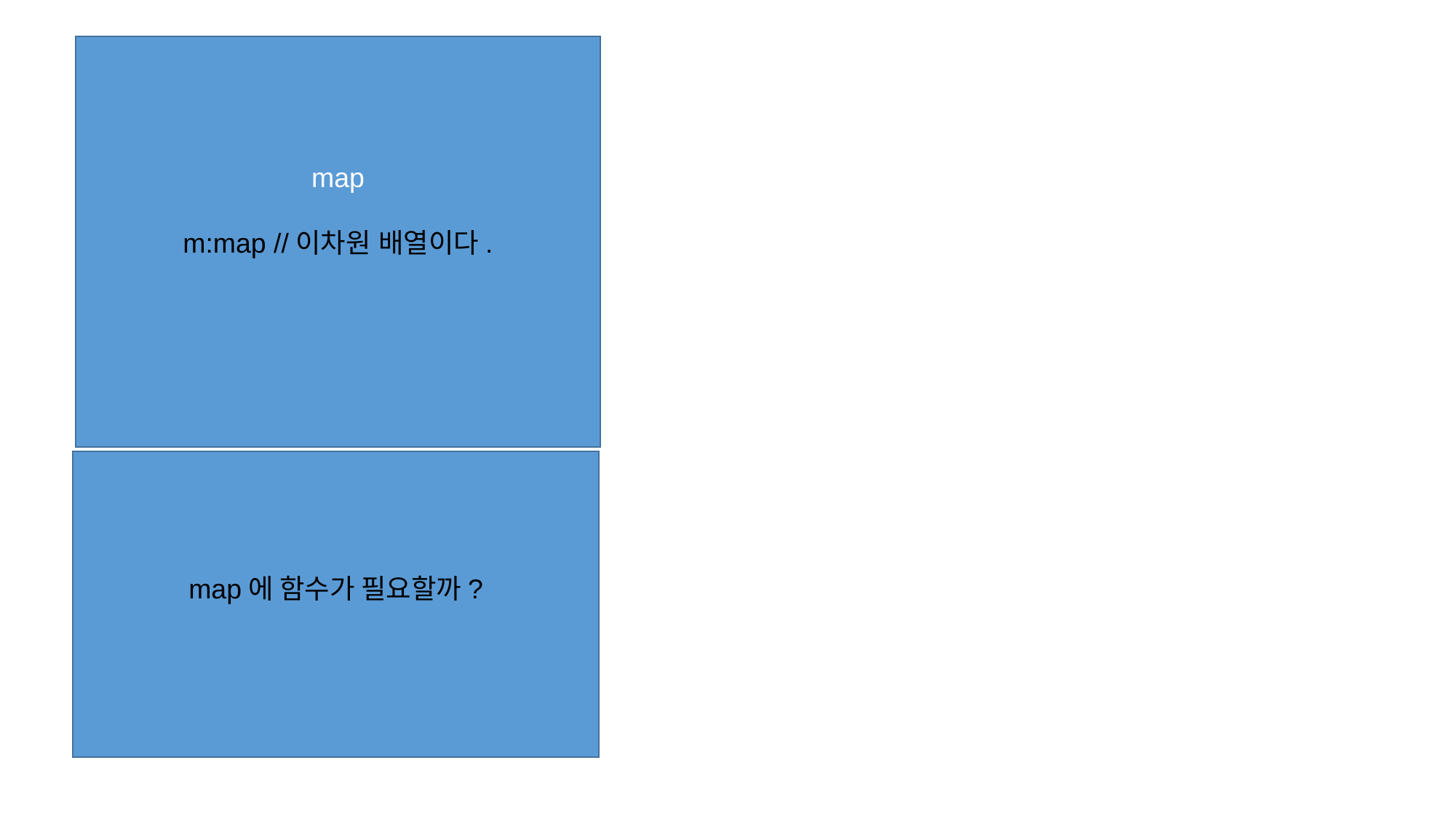

map

m:map //이차원 배열이다.

map에 함수가 필요할까?